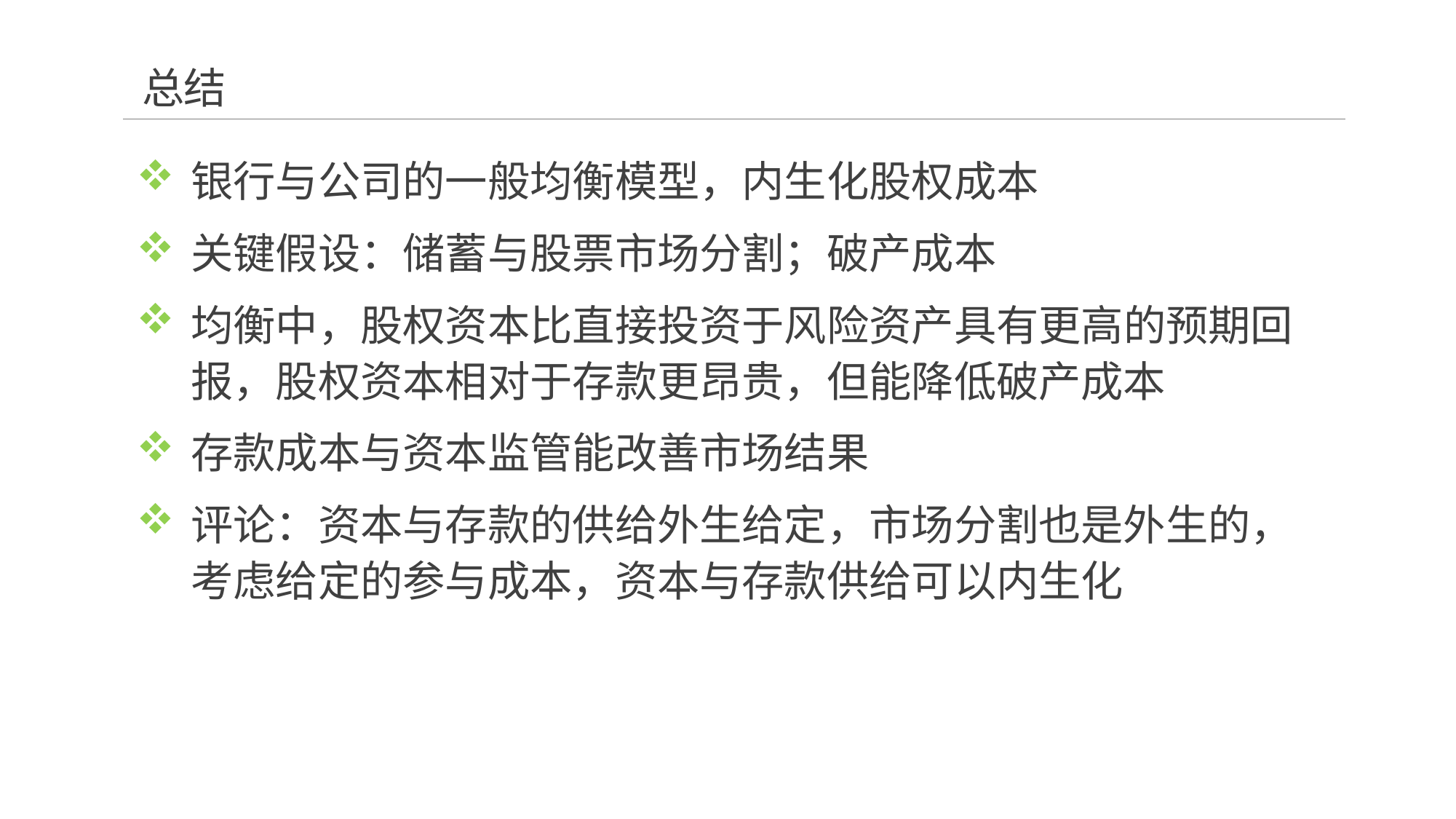

# 总结
银行与公司的一般均衡模型，内生化股权成本
关键假设：储蓄与股票市场分割；破产成本
均衡中，股权资本比直接投资于风险资产具有更高的预期回报，股权资本相对于存款更昂贵，但能降低破产成本
存款成本与资本监管能改善市场结果
评论：资本与存款的供给外生给定，市场分割也是外生的，考虑给定的参与成本，资本与存款供给可以内生化